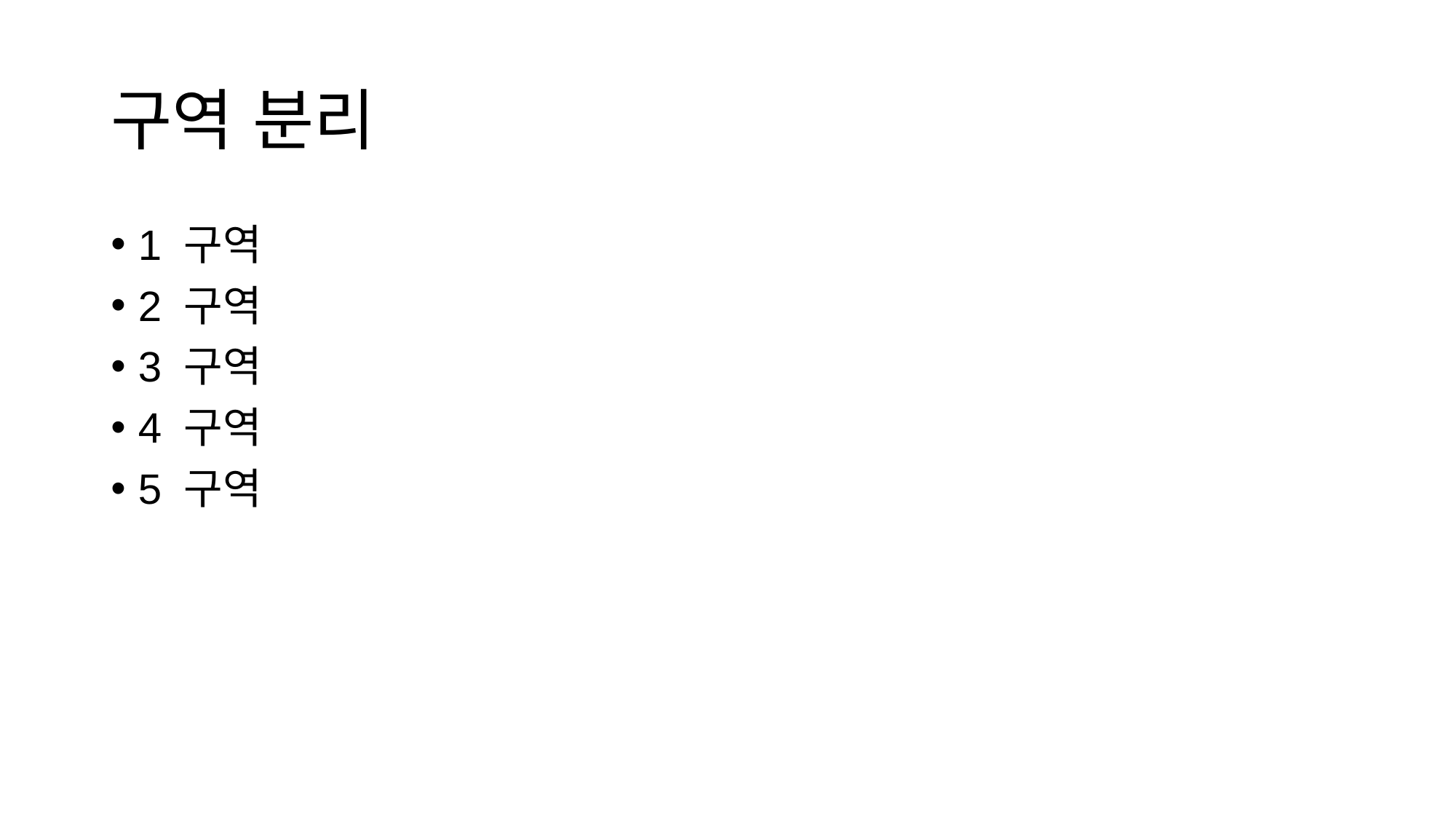

# 구역 분리
1 구역
2 구역
3 구역
4 구역
5 구역